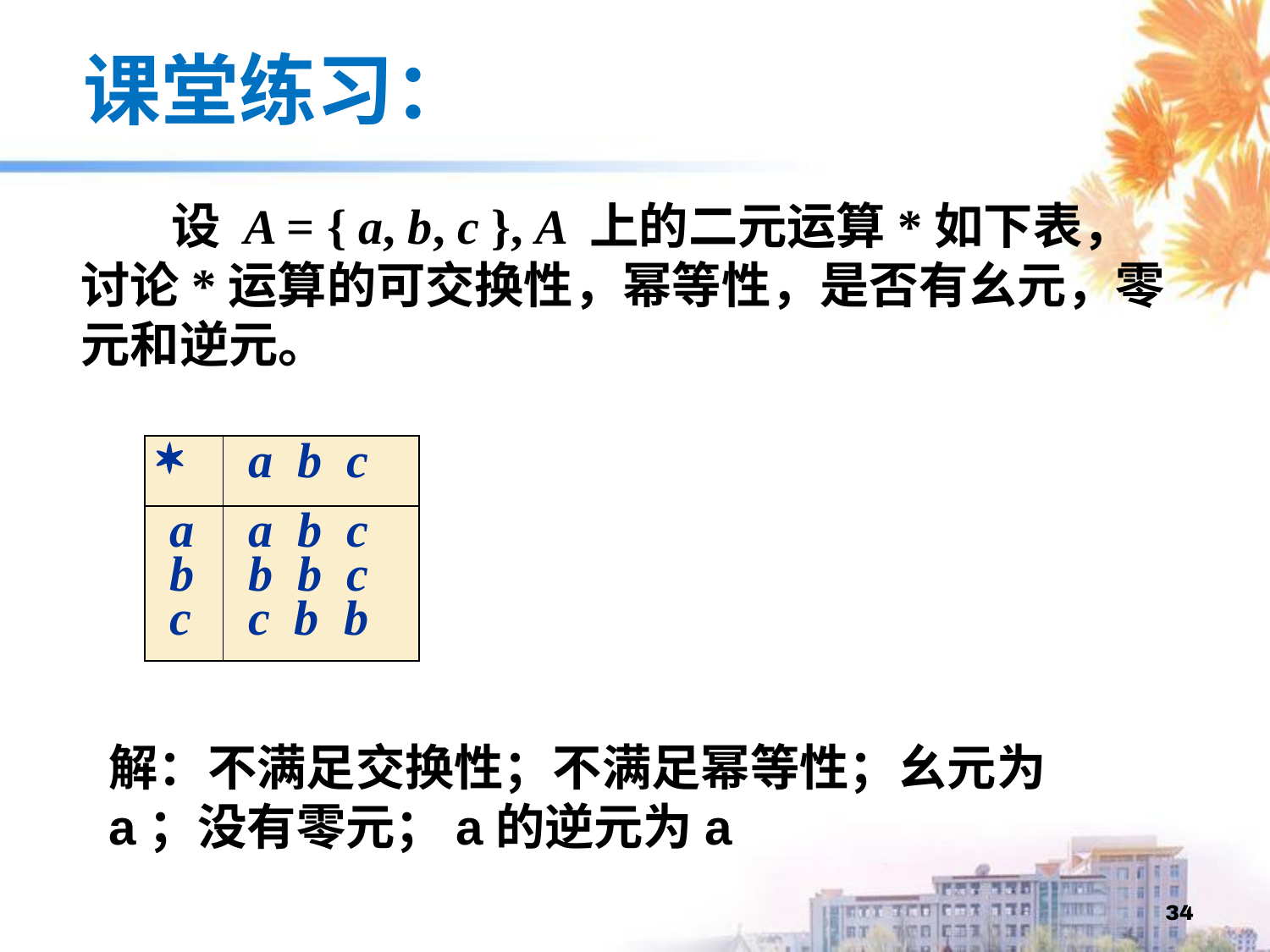

课堂练习：
       设 A = { a, b, c }, A 上的二元运算*如下表，讨论*运算的可交换性，幂等性，是否有幺元，零元和逆元。
| ∗ | a b c |  |
| --- | --- | --- |
| a b c | a b c b b c c b b |  |
解：不满足交换性；不满足幂等性；幺元为a；没有零元；a的逆元为a
34